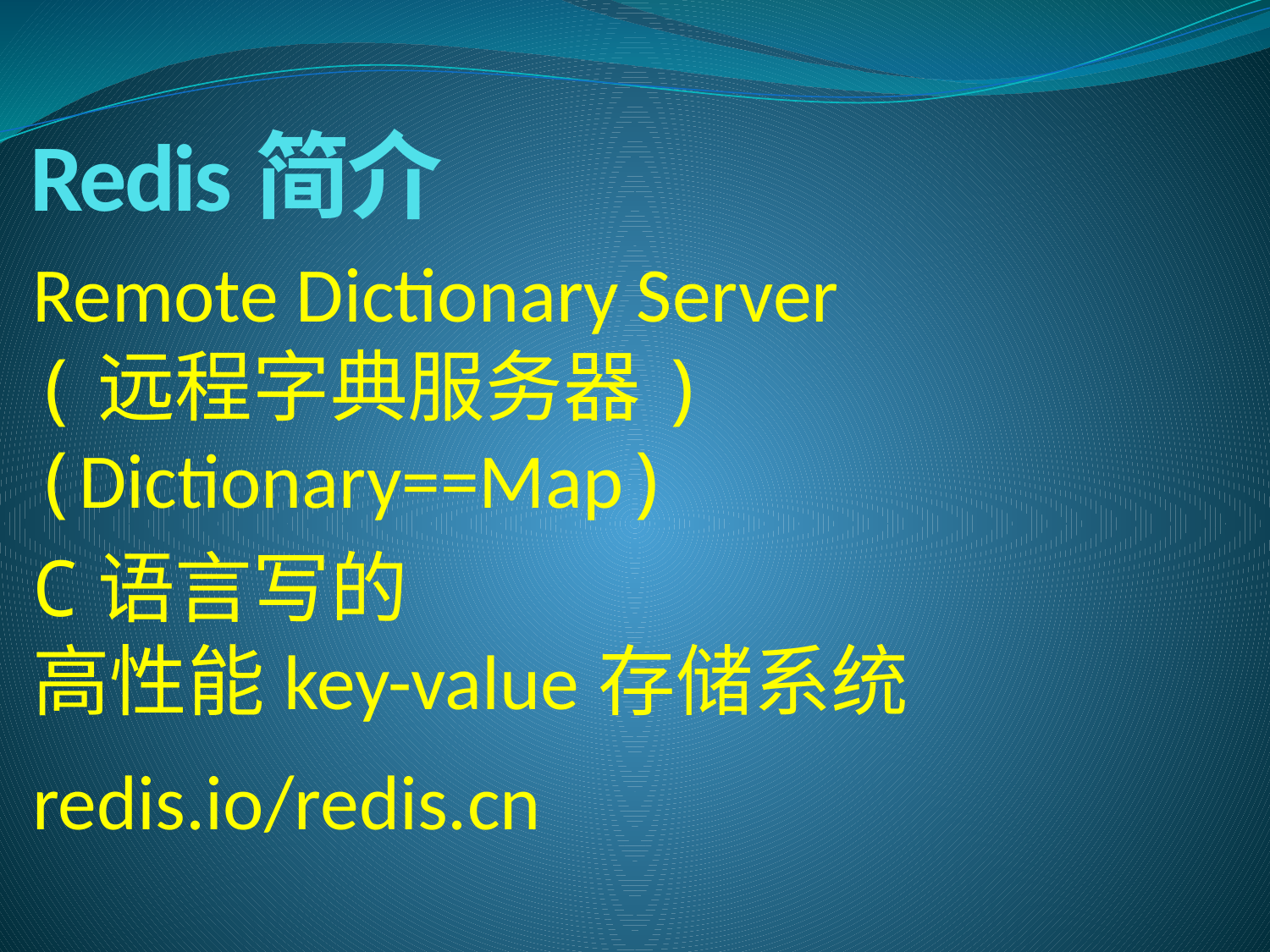

# Redis简介
Remote Dictionary Server
(远程字典服务器)
(Dictionary==Map)
C语言写的
高性能key-value存储系统
redis.io/redis.cn